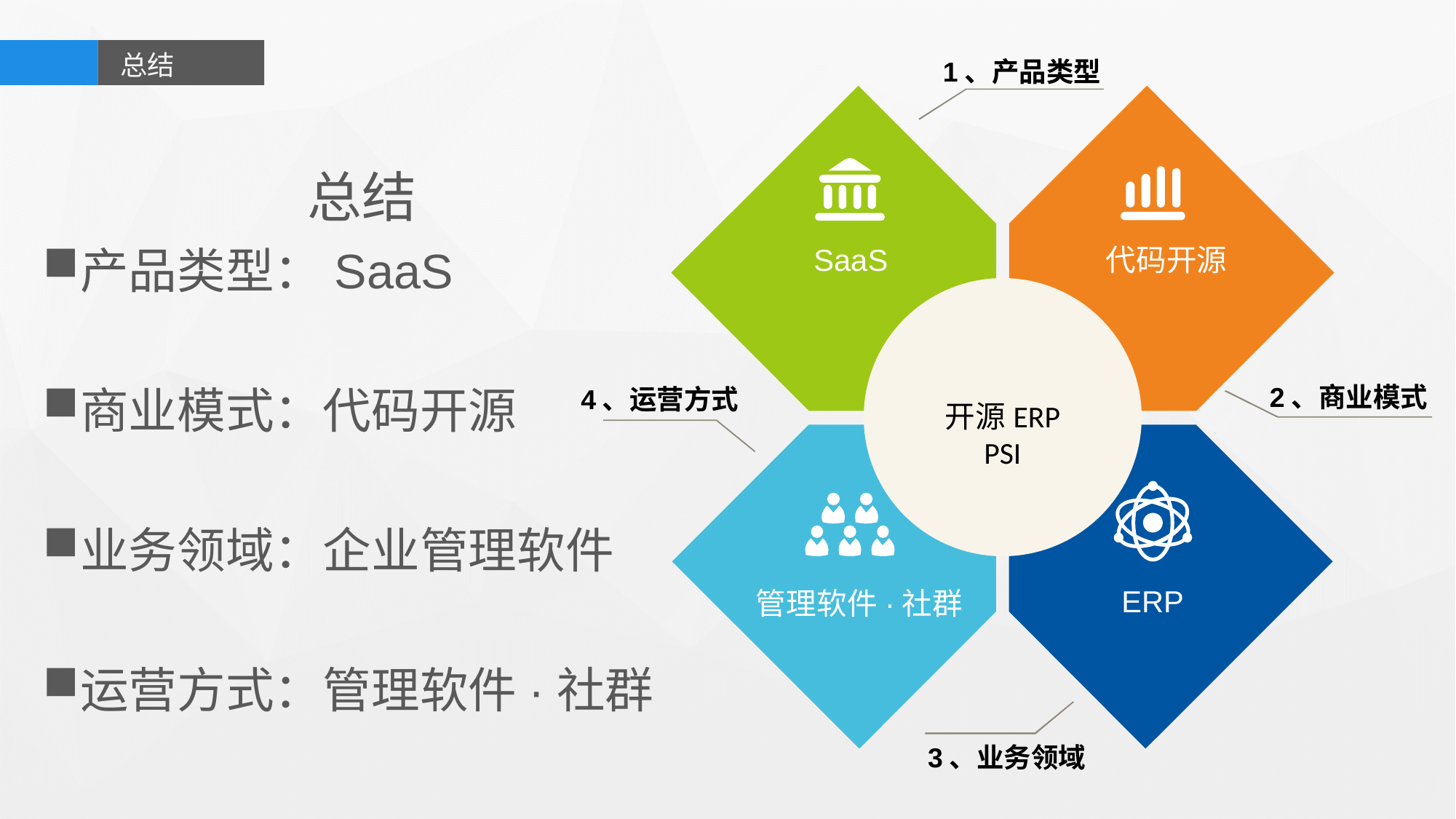

总结
1、产品类型

总结
产品类型：SaaS

商业模式：代码开源

业务领域：企业管理软件

运营方式：管理软件·社群

SaaS
代码开源

开源ERP
PSI
2、商业模式
4、运营方式

ERP
管理软件·社群

3、业务领域